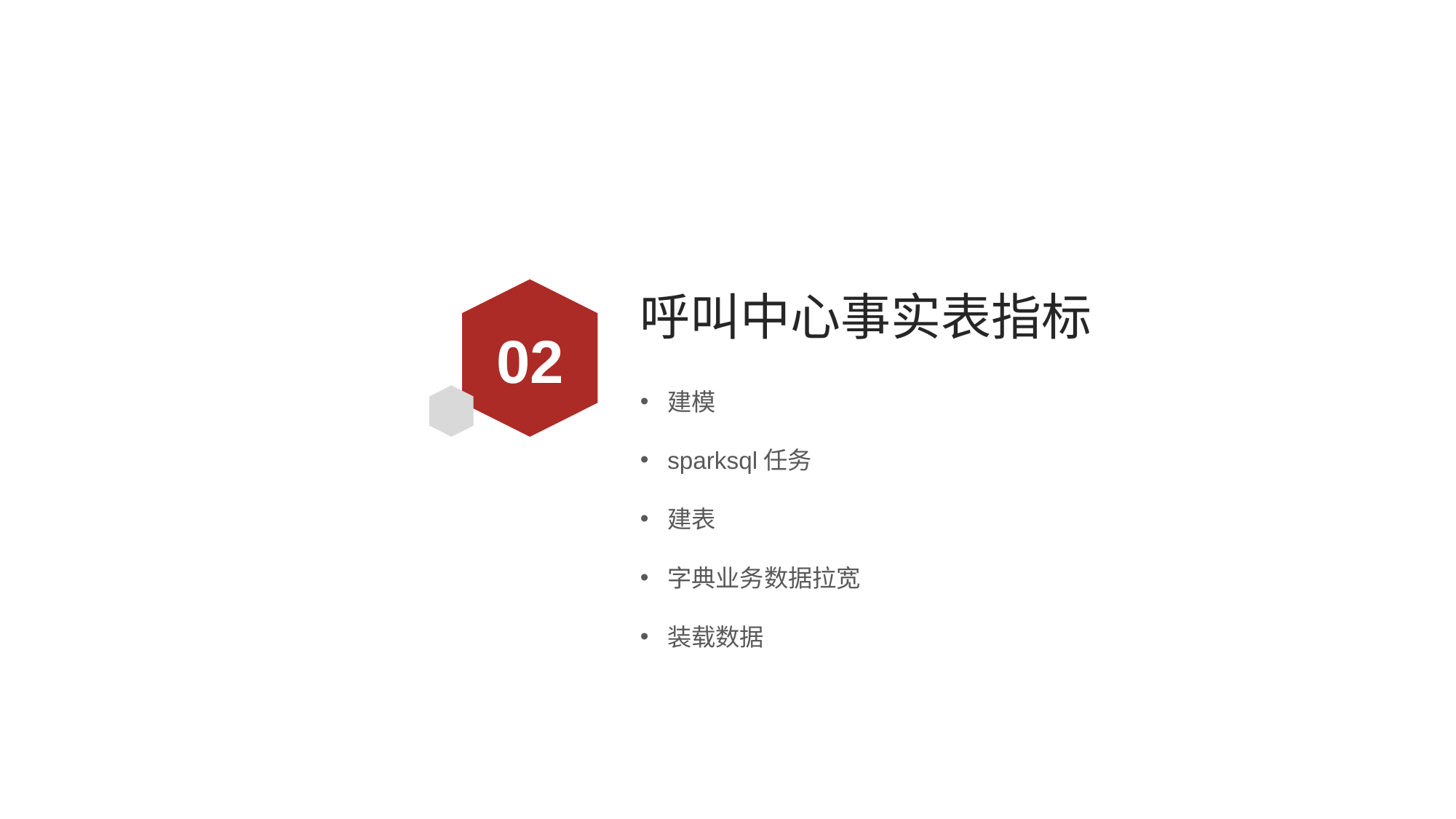

# 呼叫中心事实表指标
02
建模
sparksql任务
建表
字典业务数据拉宽
装载数据